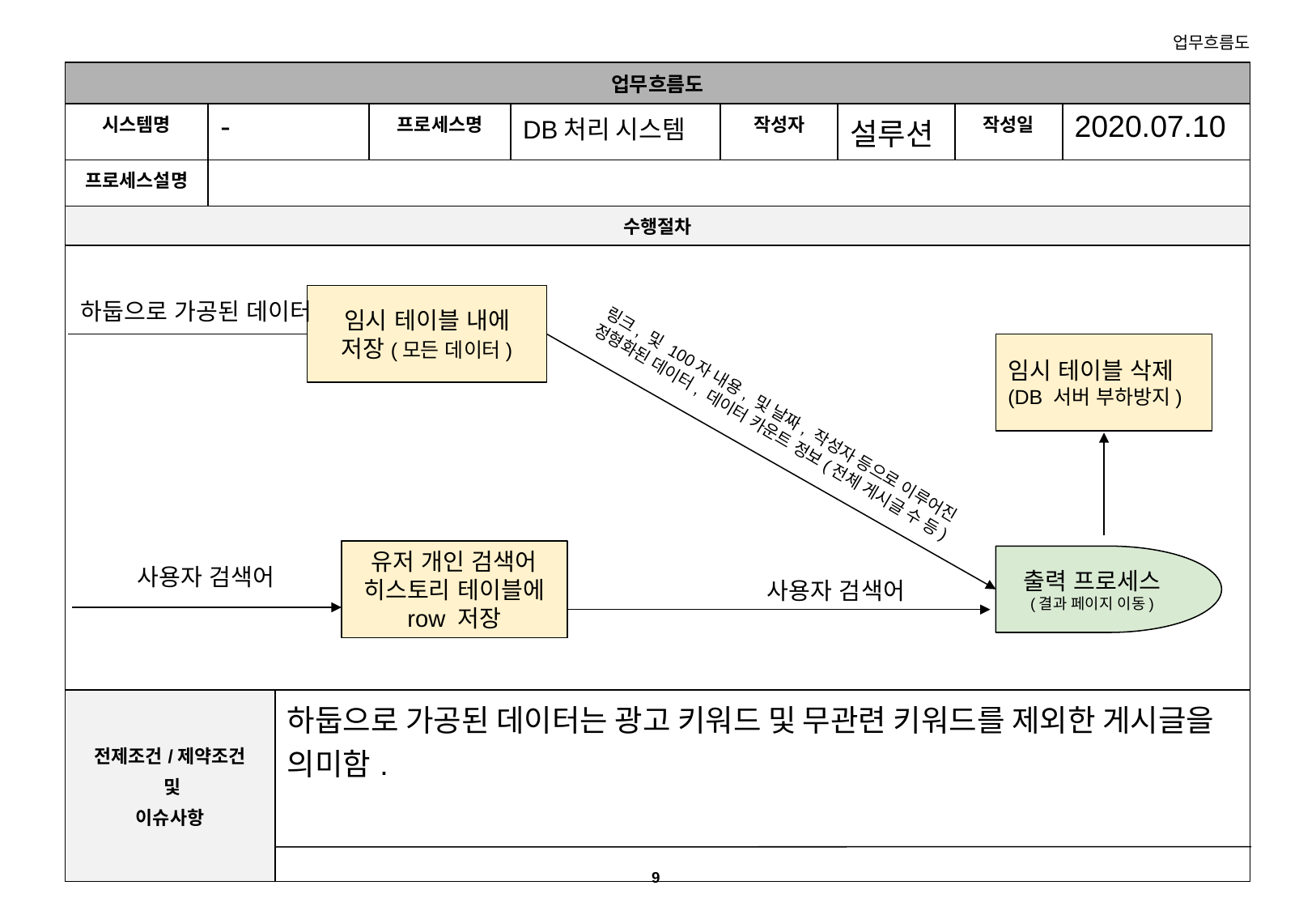

| 업무흐름도 |  |  |  |  |  |  |  |  |
| --- | --- | --- | --- | --- | --- | --- | --- | --- |
| 시스템명 | - |  | 프로세스명 | DB처리 시스템 | 작성자 | 설루션 | 작성일 | 2020.07.10 |
| 프로세스설명 |  |  |  |  |  |  |  |  |
| 수행절차 |  |  |  |  |  |  |  |  |
|  |  |  |  |  |  |  |  |  |
| 전제조건/제약조건 및 이슈사항 |  | 하둡으로 가공된 데이터는 광고 키워드 및 무관련 키워드를 제외한 게시글을 의미함. |  |  |  |  |  |  |
하둡으로 가공된 데이터
임시 테이블 내에 저장(모든 데이터)
임시 테이블 삭제
(DB 서버 부하방지)
링크, 및 100자 내용, 및 날짜, 작성자 등으로 이루어진 정형화된 데이터, 데이터 카운트 정보(전체 게시글 수 등)
유저 개인 검색어 히스토리 테이블에 row 저장
출력 프로세스
(결과 페이지 이동)
사용자 검색어
사용자 검색어